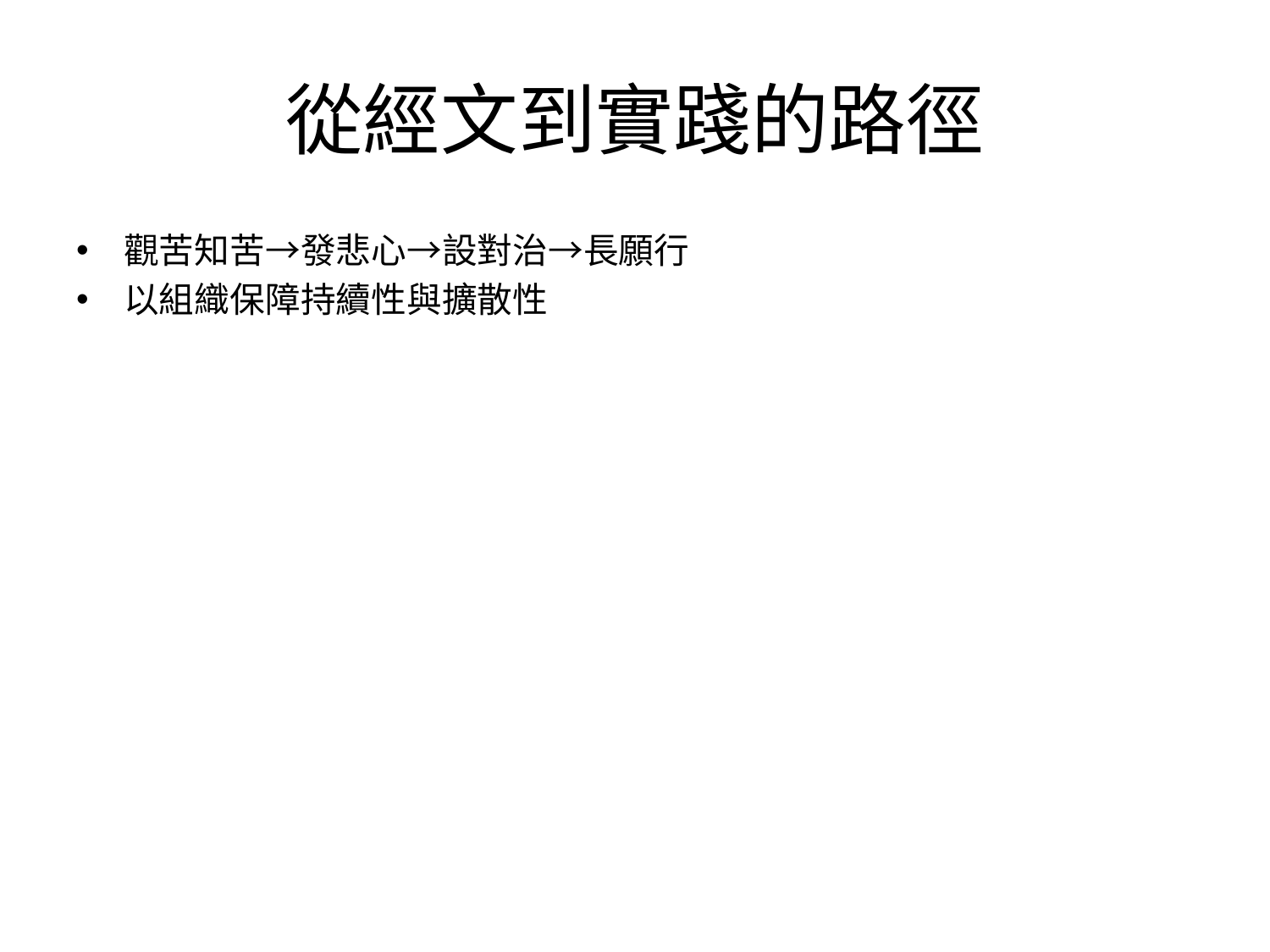

# 從經文到實踐的路徑
觀苦知苦→發悲心→設對治→長願行
以組織保障持續性與擴散性